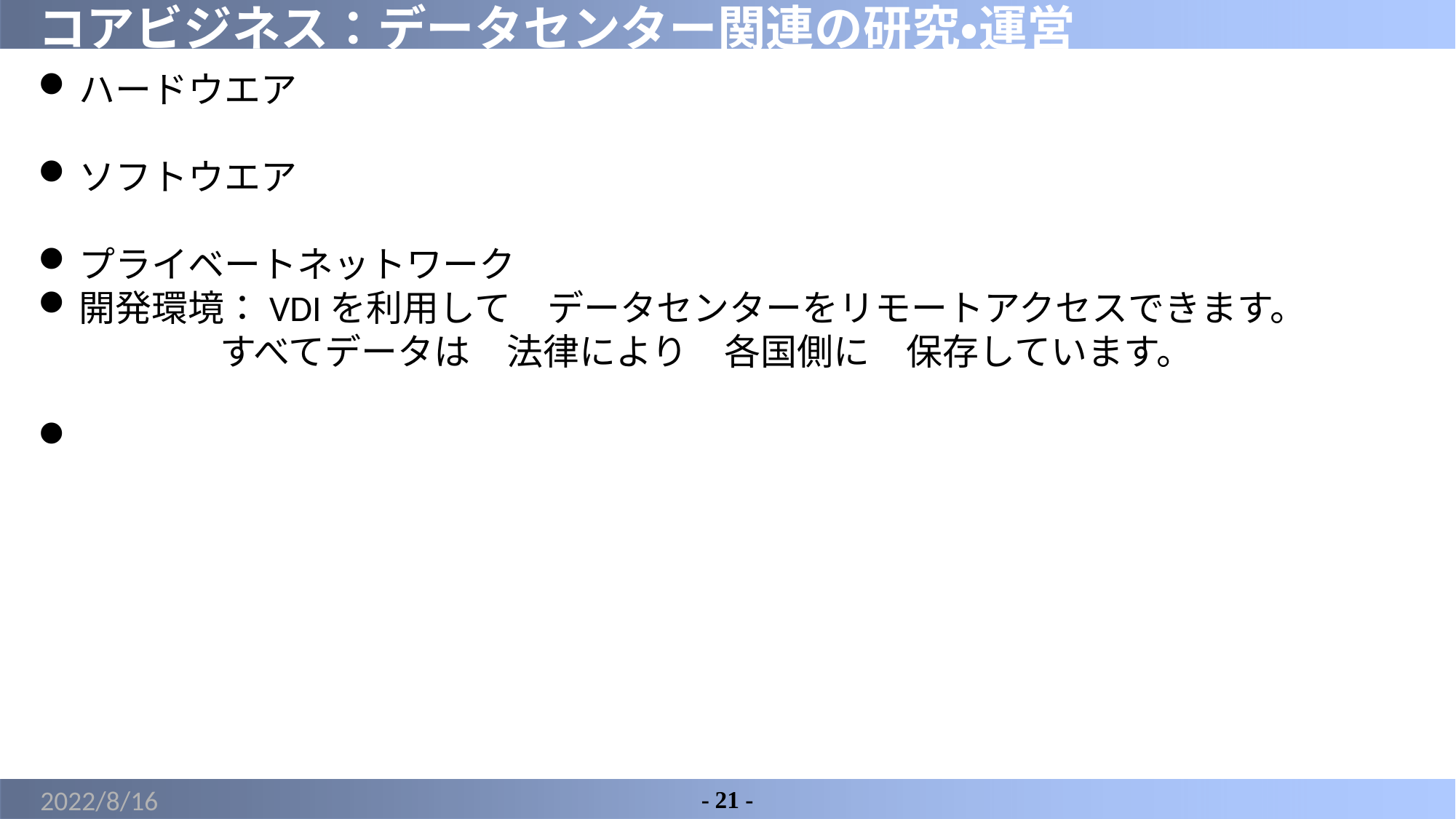

# コアビジネス：データセンター関連の研究・運営
ハードウエア

ソフトウエア

プライベートネットワーク
開発環境：VDIを利用して　データセンターをリモートアクセスできます。
　　　　　すべてデータは　法律により　各国側に　保存しています。

2022/8/16
- 21 -